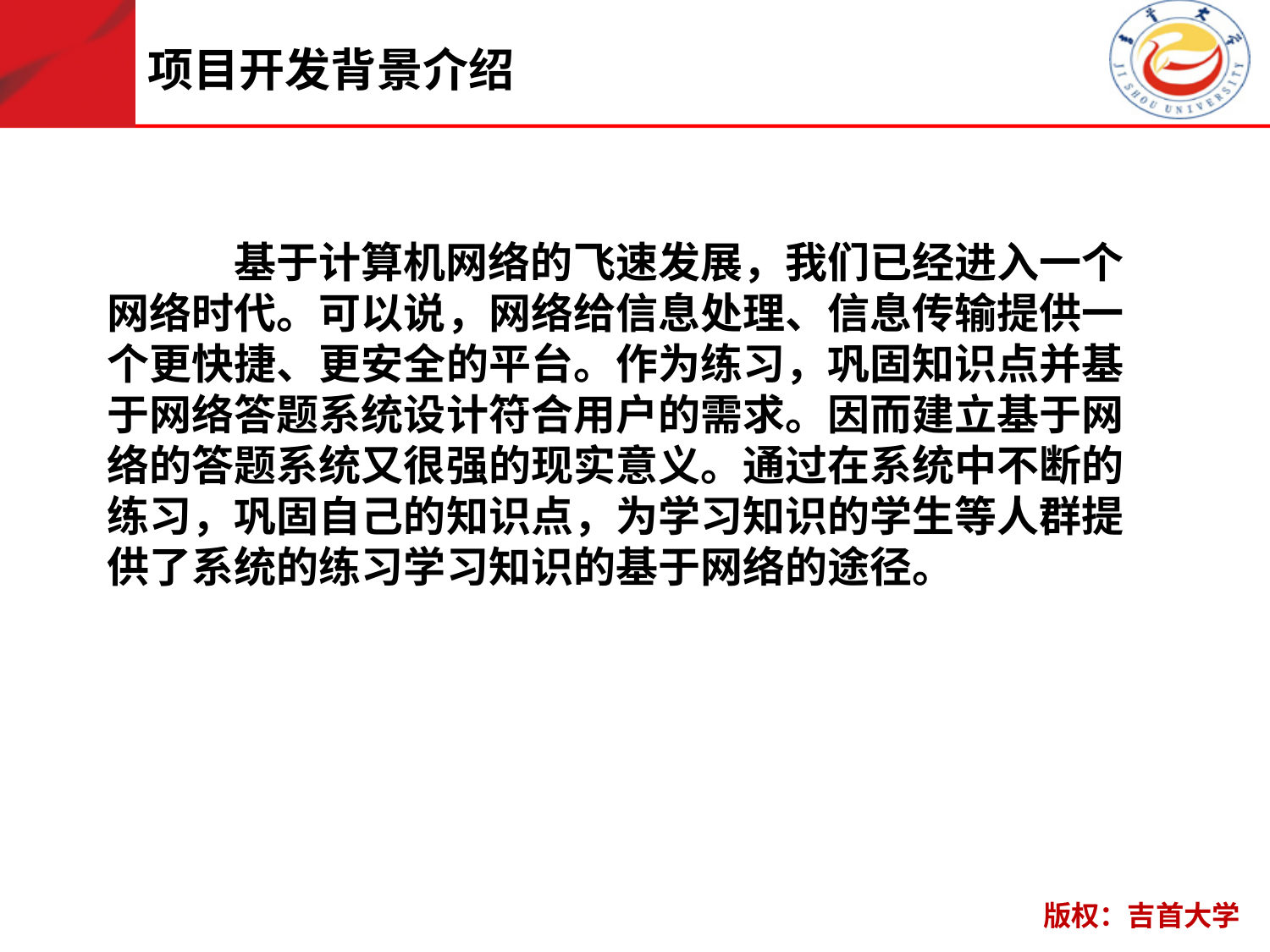

项目开发背景介绍
	基于计算机网络的飞速发展，我们已经进入一个网络时代。可以说，网络给信息处理、信息传输提供一个更快捷、更安全的平台。作为练习，巩固知识点并基于网络答题系统设计符合用户的需求。因而建立基于网络的答题系统又很强的现实意义。通过在系统中不断的练习，巩固自己的知识点，为学习知识的学生等人群提供了系统的练习学习知识的基于网络的途径。